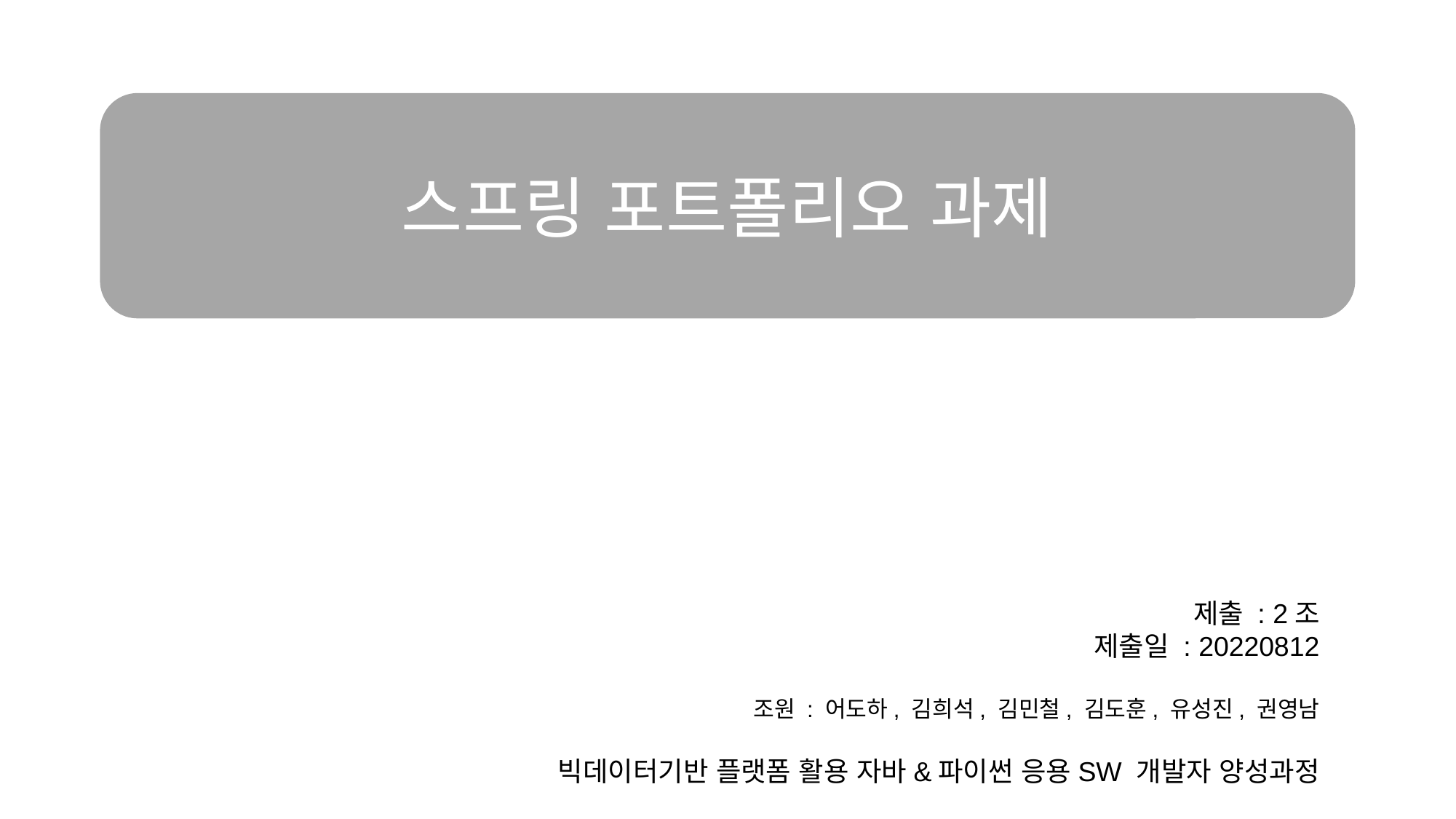

스프링 포트폴리오 과제
제출 : 2조
제출일 : 20220812

조원 : 어도하, 김희석, 김민철, 김도훈, 유성진, 권영남

빅데이터기반 플랫폼 활용 자바&파이썬 응용SW 개발자 양성과정